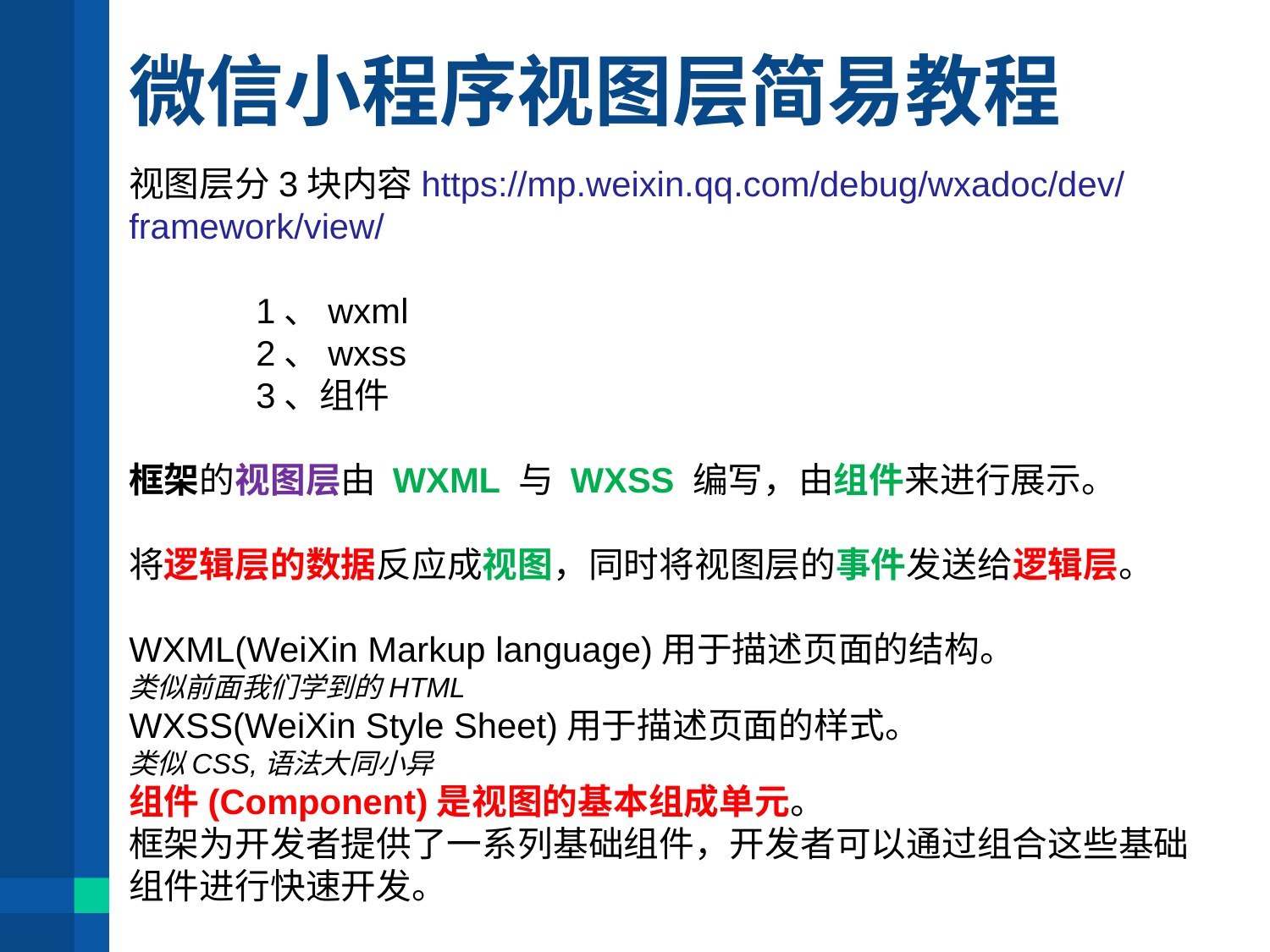

# 微信小程序视图层简易教程
视图层分3块内容https://mp.weixin.qq.com/debug/wxadoc/dev/framework/view/

	1、wxml
	2、wxss
	3、组件

框架的视图层由 WXML 与 WXSS 编写，由组件来进行展示。

将逻辑层的数据反应成视图，同时将视图层的事件发送给逻辑层。

WXML(WeiXin Markup language)用于描述页面的结构。
类似前面我们学到的HTML
WXSS(WeiXin Style Sheet)用于描述页面的样式。
类似CSS,语法大同小异
组件(Component)是视图的基本组成单元。
框架为开发者提供了一系列基础组件，开发者可以通过组合这些基础组件进行快速开发。